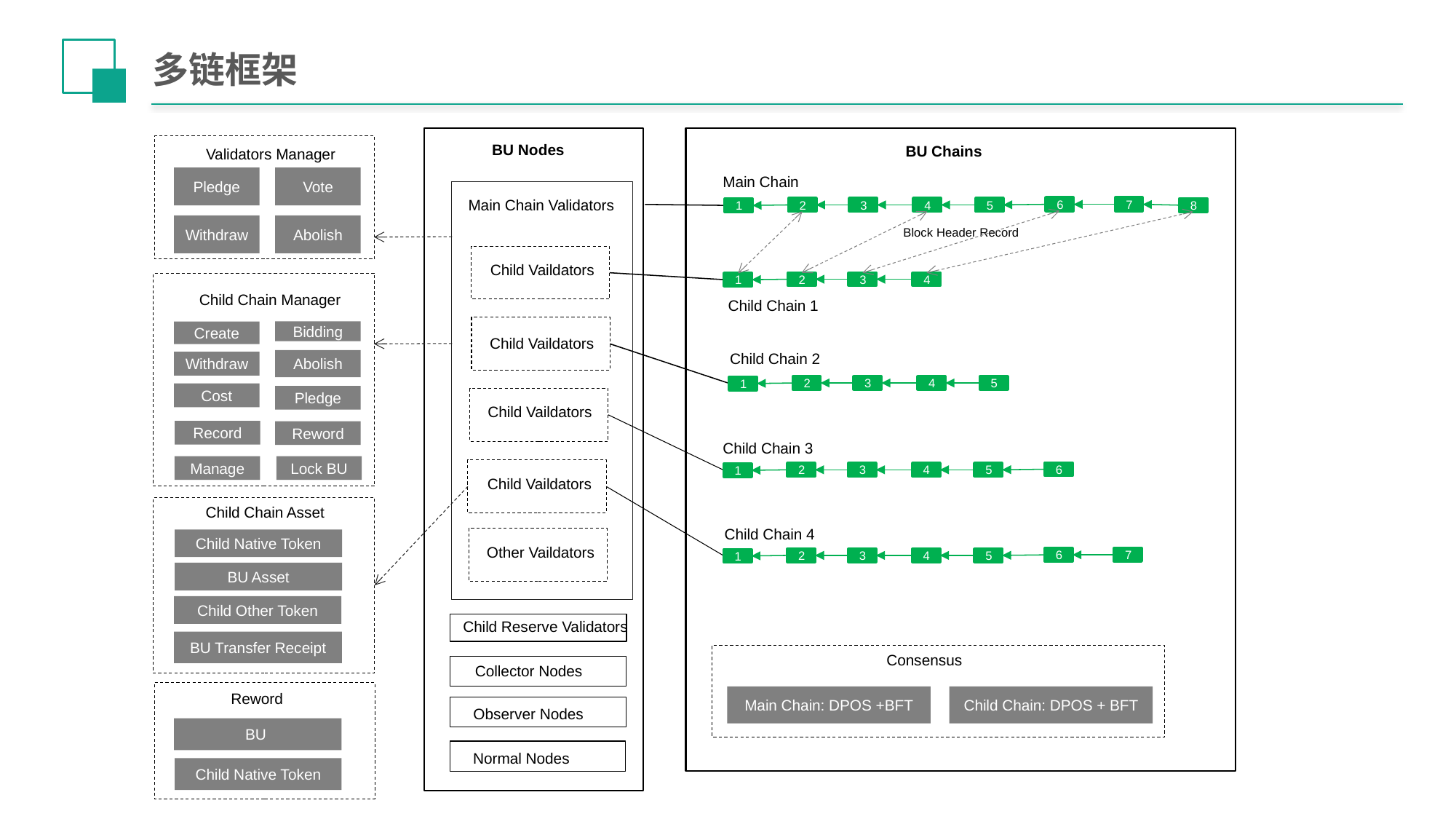

# 多链框架

BU Nodes

Validators Manager
Pledge
Vote
Withdraw
Abolish
BU Chains
Main Chain
6
7
2
3
4
5
1
8

Main Chain Validators
Block Header Record

Child Vaildators
2
3
4
1
Child Chain 1

Child Chain Manager

Child Vaildators
Bidding
Create
Child Chain 2
2
3
4
5
1
Abolish
Withdraw
Cost

Child Vaildators
Record
Reword
Child Chain 3
6
2
3
4
5
1
Lock BU
Manage

Child Vaildators

Child Chain Asset
Child Native Token
BU Asset
Child Other Token
BU Transfer Receipt

Reword
BU
Child Native Token
Child Chain 4
6
7
2
3
4
5
1

Other Vaildators
Child Reserve Validators

Consensus
Main Chain: DPOS +BFT
Child Chain: DPOS + BFT

Collector Nodes

Observer Nodes

Normal Nodes
Pledge